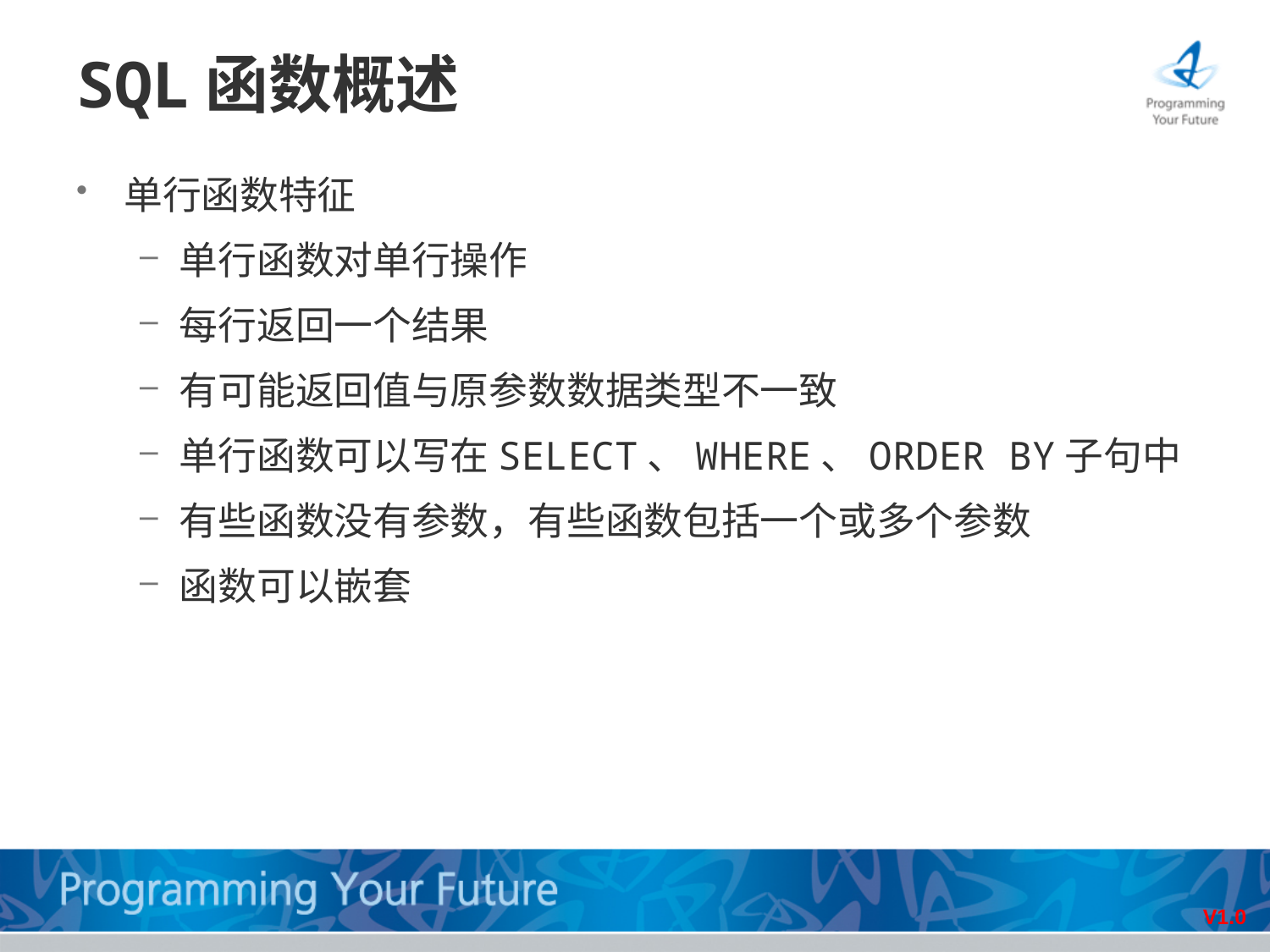

# SQL函数概述
单行函数特征
单行函数对单行操作
每行返回一个结果
有可能返回值与原参数数据类型不一致
单行函数可以写在SELECT、WHERE、ORDER BY子句中
有些函数没有参数，有些函数包括一个或多个参数
函数可以嵌套